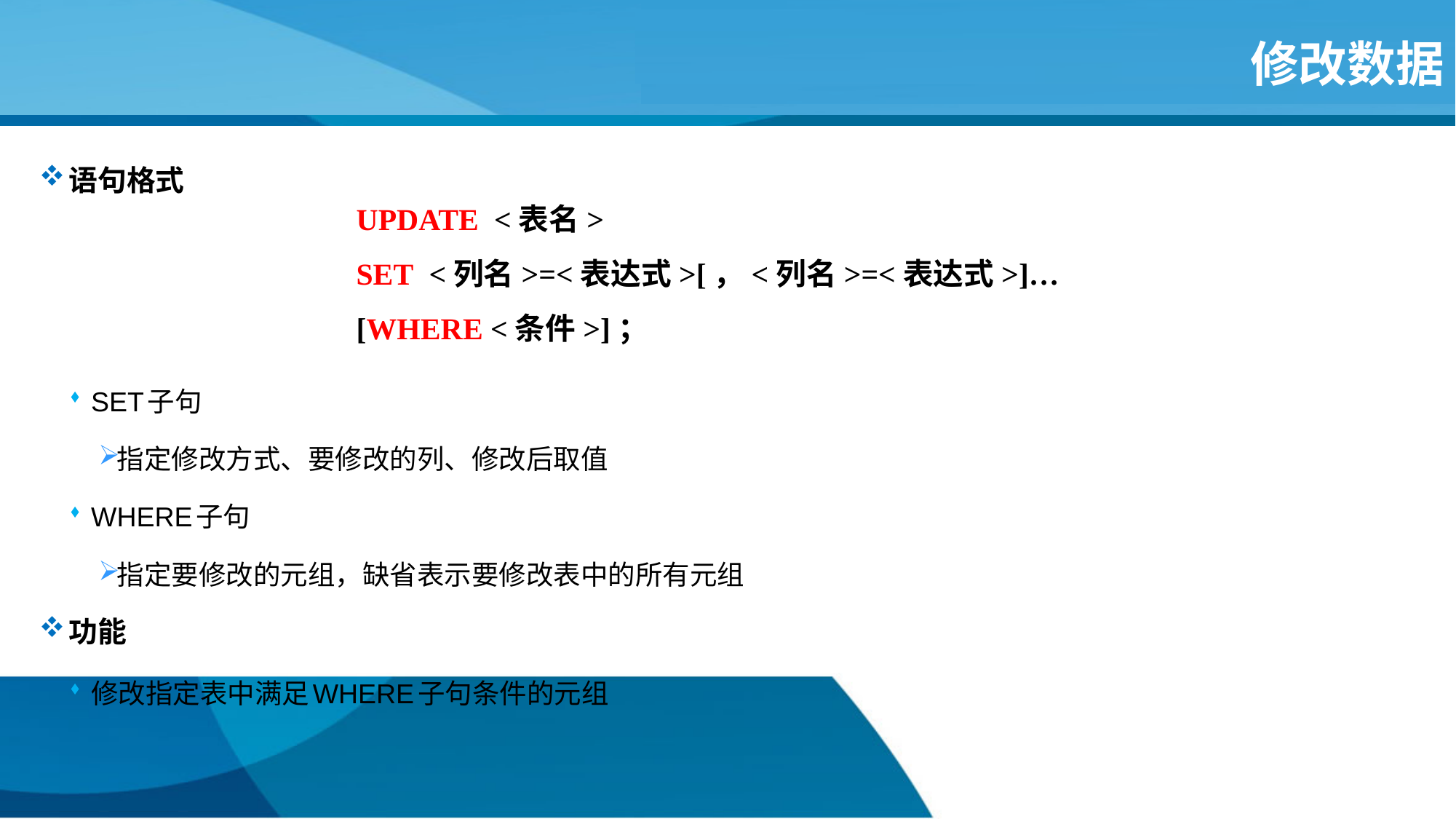

# 修改数据
语句格式

SET子句
指定修改方式、要修改的列、修改后取值
WHERE子句
指定要修改的元组，缺省表示要修改表中的所有元组
功能
修改指定表中满足WHERE子句条件的元组
UPDATE  <表名>
SET  <列名>=<表达式>[，<列名>=<表达式>]…
[WHERE <条件>]；